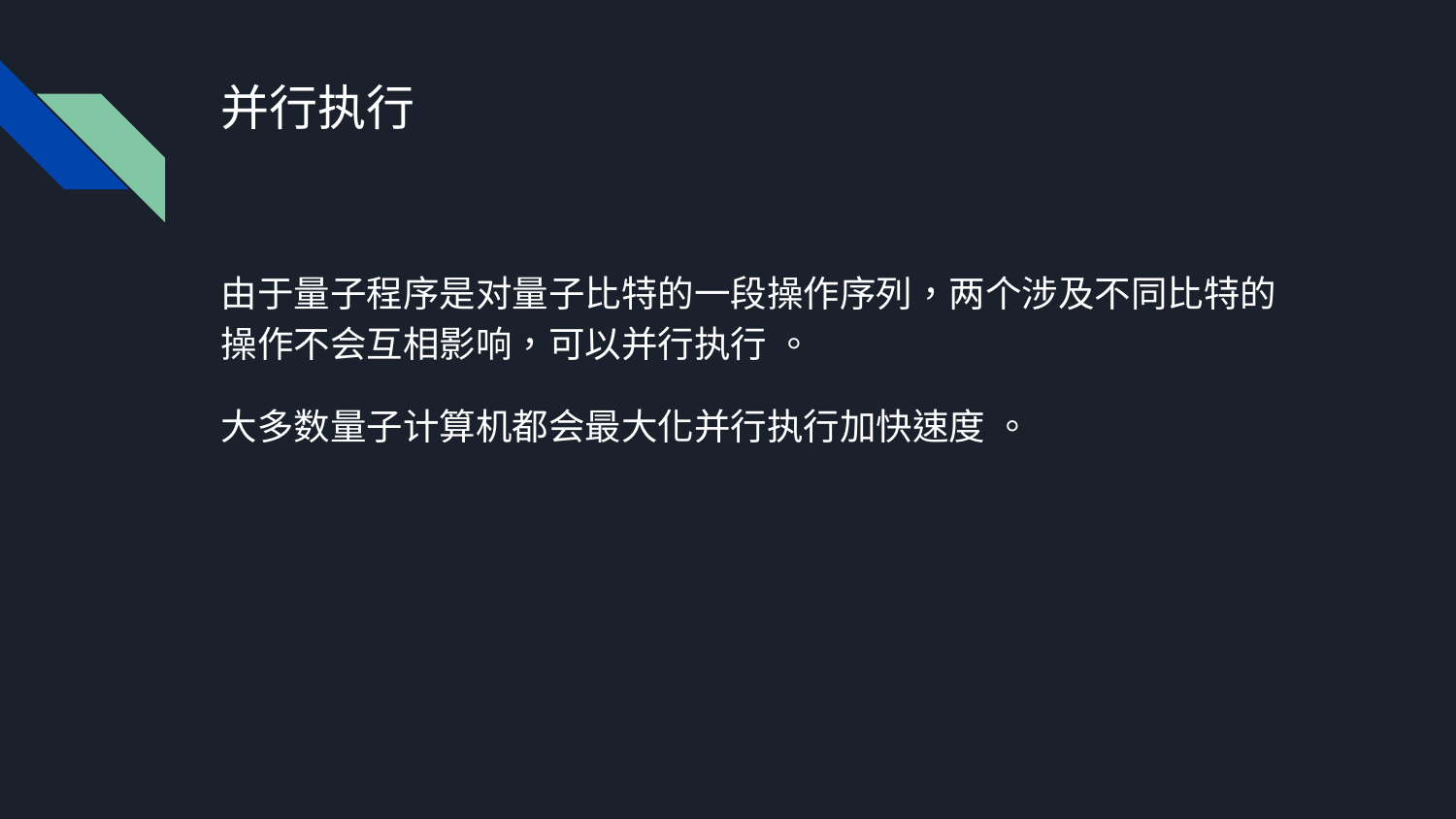

# 并行执行
由于量子程序是对量子比特的一段操作序列，两个涉及不同比特的操作不会互相影响，可以并行执行 。
大多数量子计算机都会最大化并行执行加快速度 。